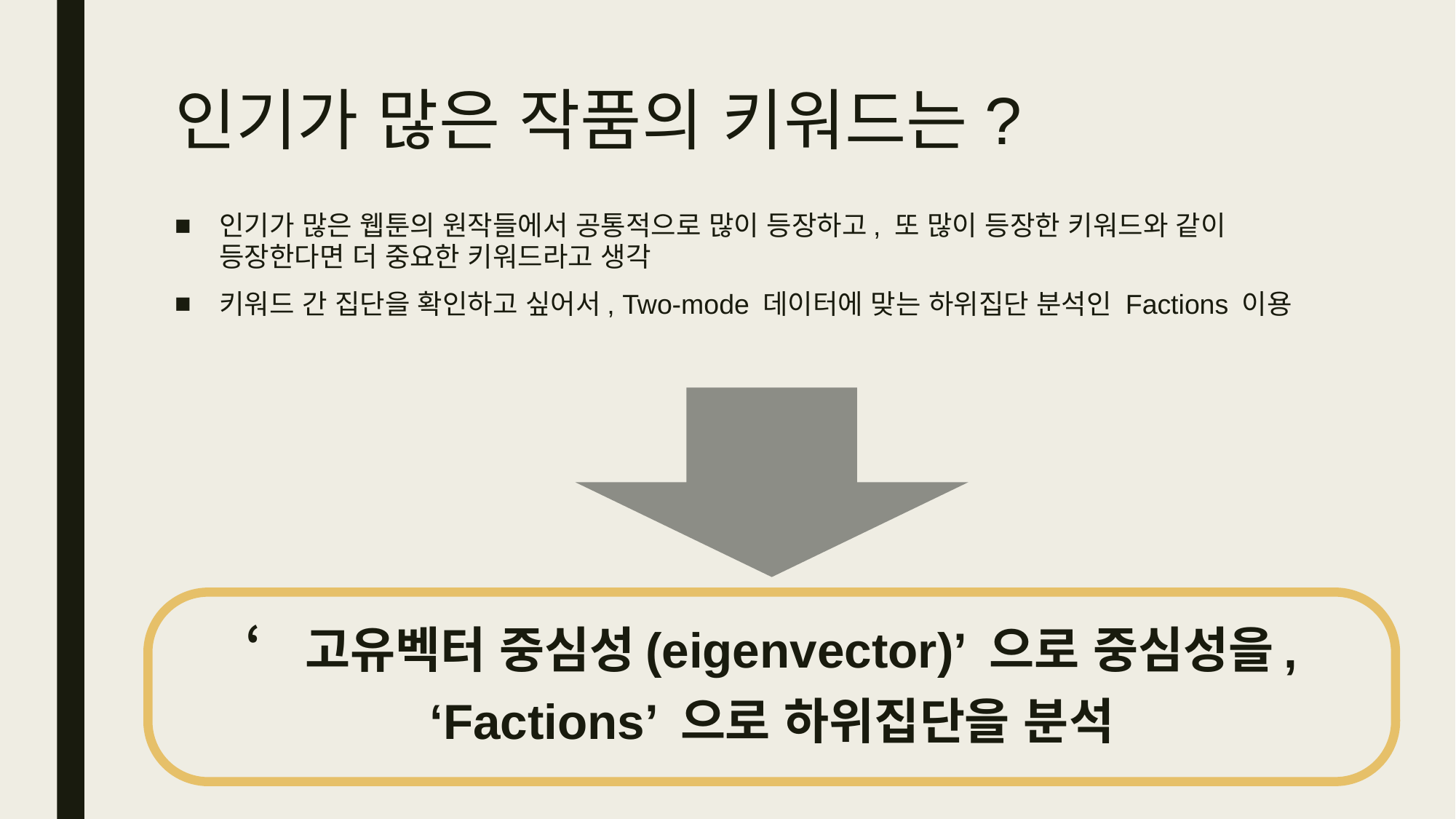

# 인기가 많은 작품의 키워드는?
인기가 많은 웹툰의 원작들에서 공통적으로 많이 등장하고, 또 많이 등장한 키워드와 같이 등장한다면 더 중요한 키워드라고 생각
키워드 간 집단을 확인하고 싶어서, Two-mode 데이터에 맞는 하위집단 분석인 Factions 이용

‘고유벡터 중심성(eigenvector)’ 으로 중심성을,
‘Factions’ 으로 하위집단을 분석